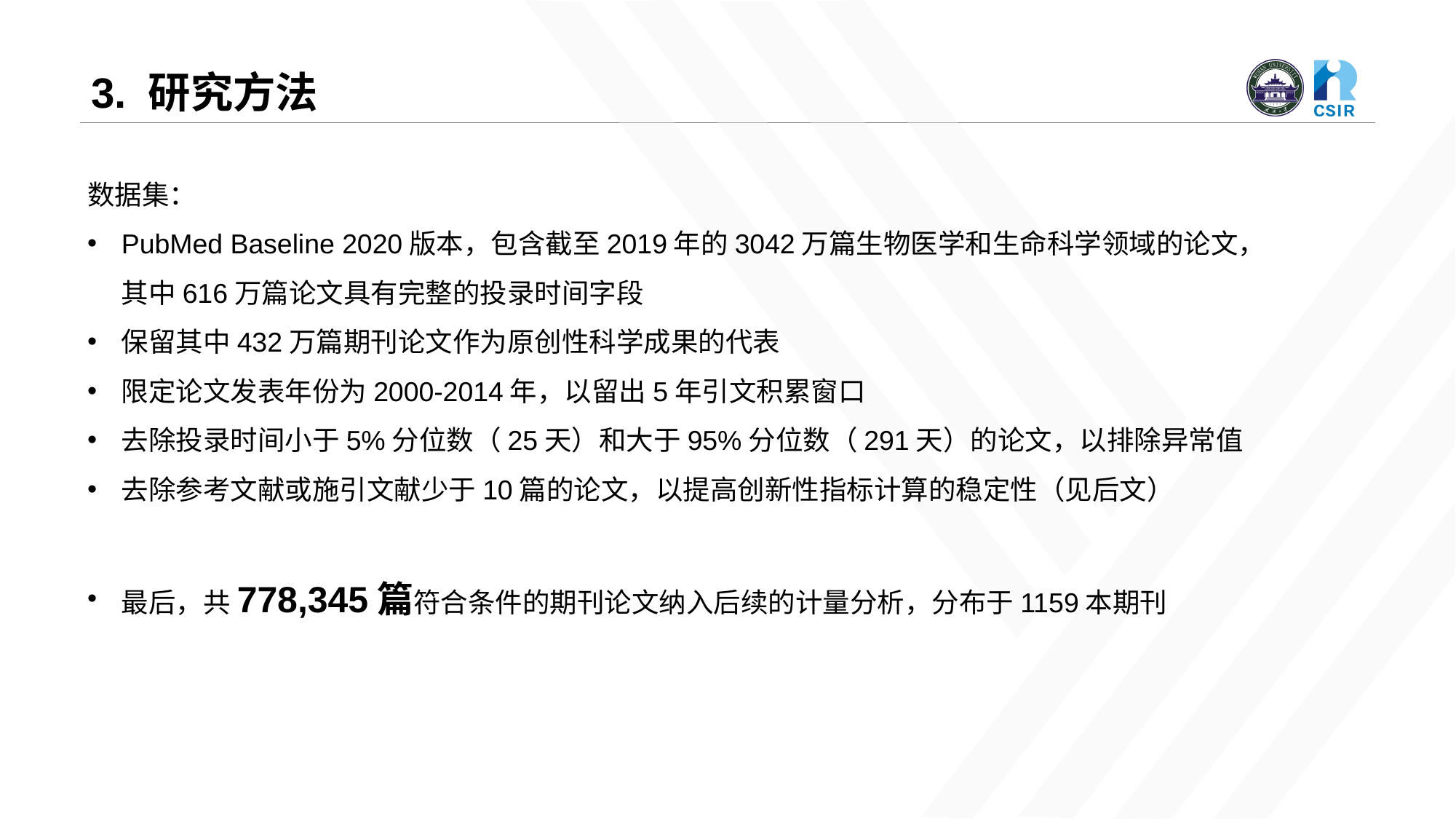

# 3. 研究方法
数据集：
PubMed Baseline 2020版本，包含截至2019年的3042万篇生物医学和生命科学领域的论文，其中616万篇论文具有完整的投录时间字段
保留其中432万篇期刊论文作为原创性科学成果的代表
限定论文发表年份为2000-2014年，以留出5年引文积累窗口
去除投录时间小于5%分位数（25天）和大于95%分位数（291天）的论文，以排除异常值
去除参考文献或施引文献少于10篇的论文，以提高创新性指标计算的稳定性（见后文）

最后，共778,345篇符合条件的期刊论文纳入后续的计量分析，分布于1159本期刊
4